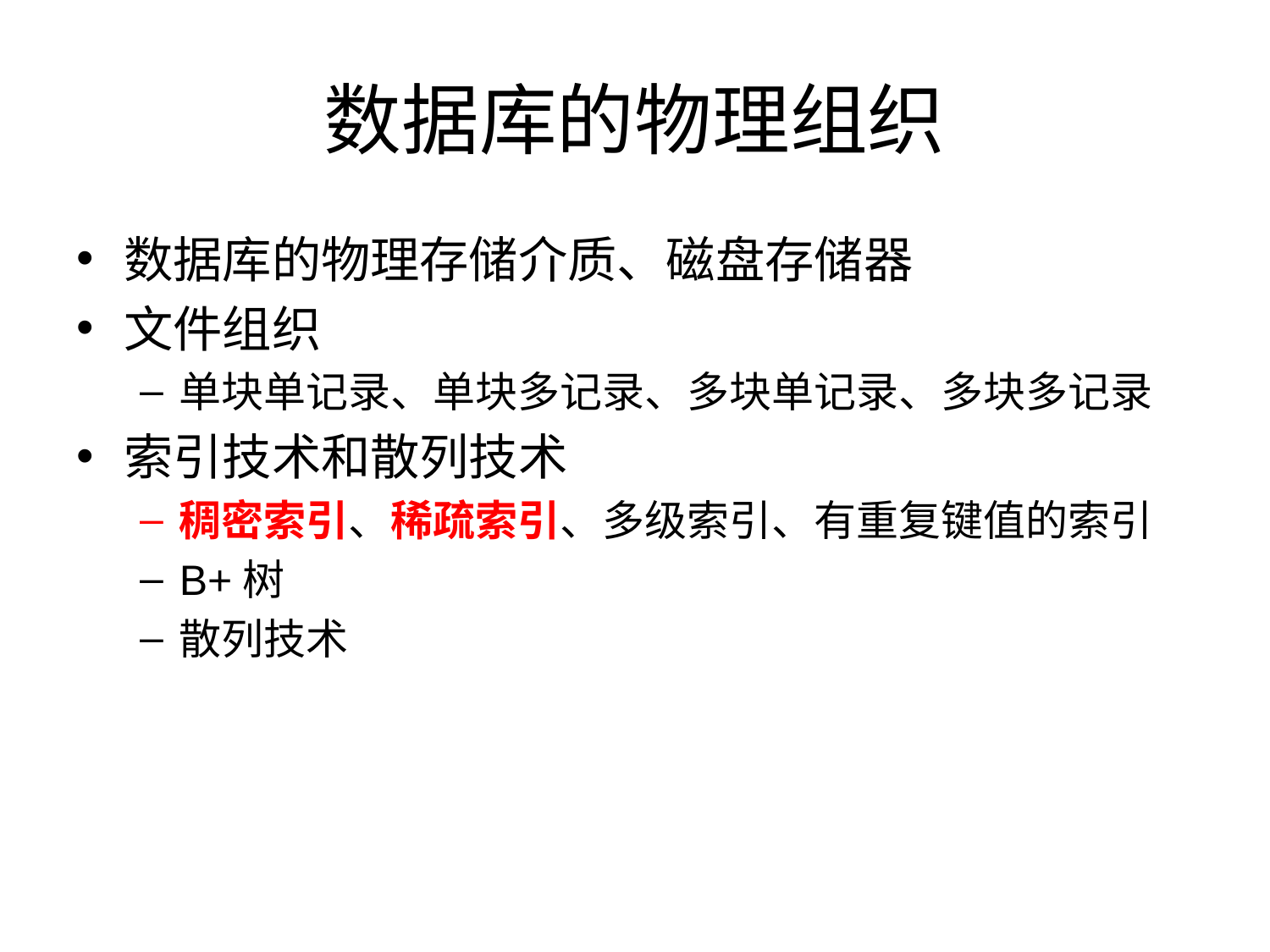

# 数据库的物理组织
数据库的物理存储介质、磁盘存储器
文件组织
单块单记录、单块多记录、多块单记录、多块多记录
索引技术和散列技术
稠密索引、稀疏索引、多级索引、有重复键值的索引
B+树
散列技术